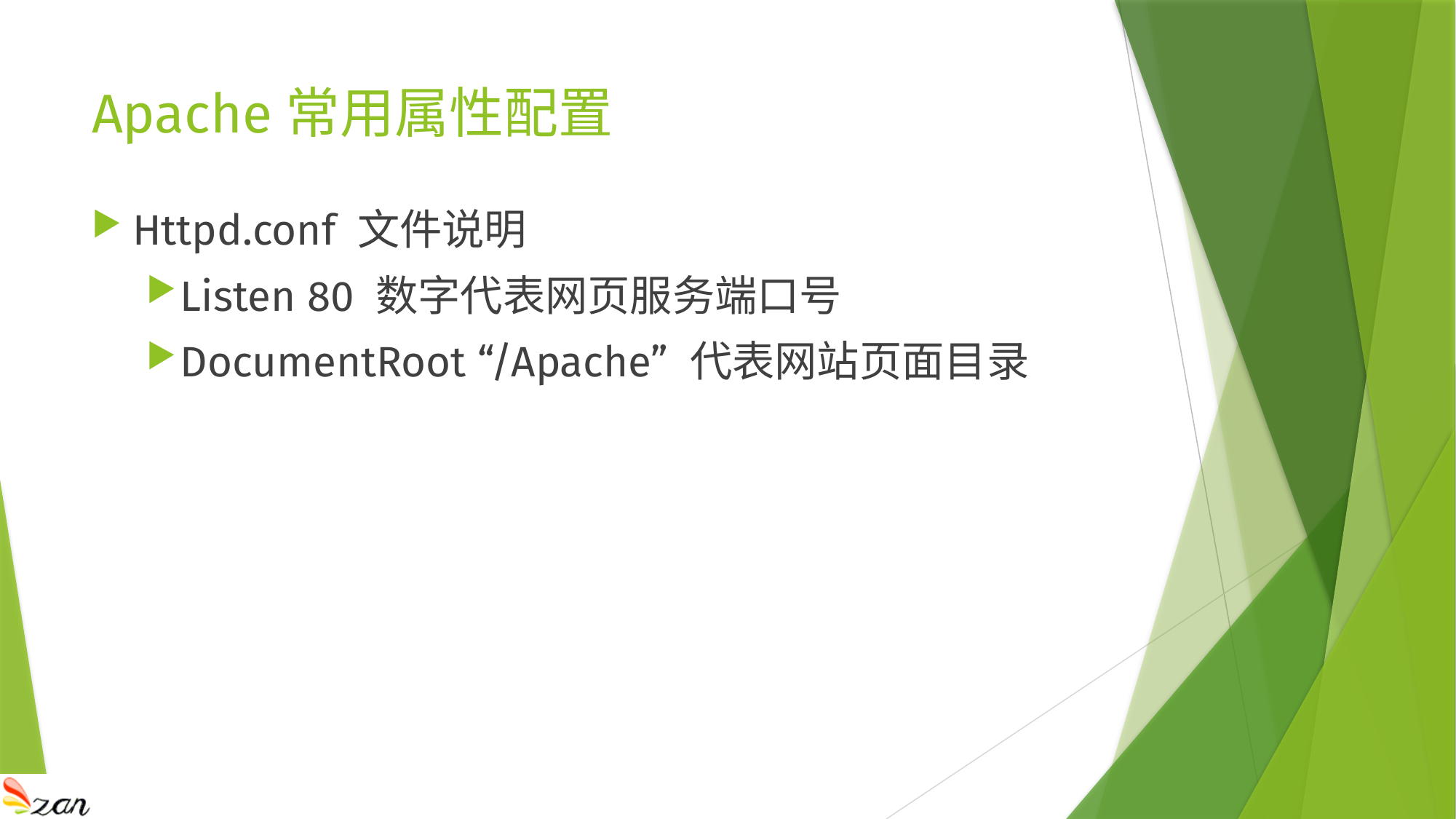

# Apache常用属性配置
Httpd.conf 文件说明
Listen 80 数字代表网页服务端口号
DocumentRoot “/Apache” 代表网站页面目录